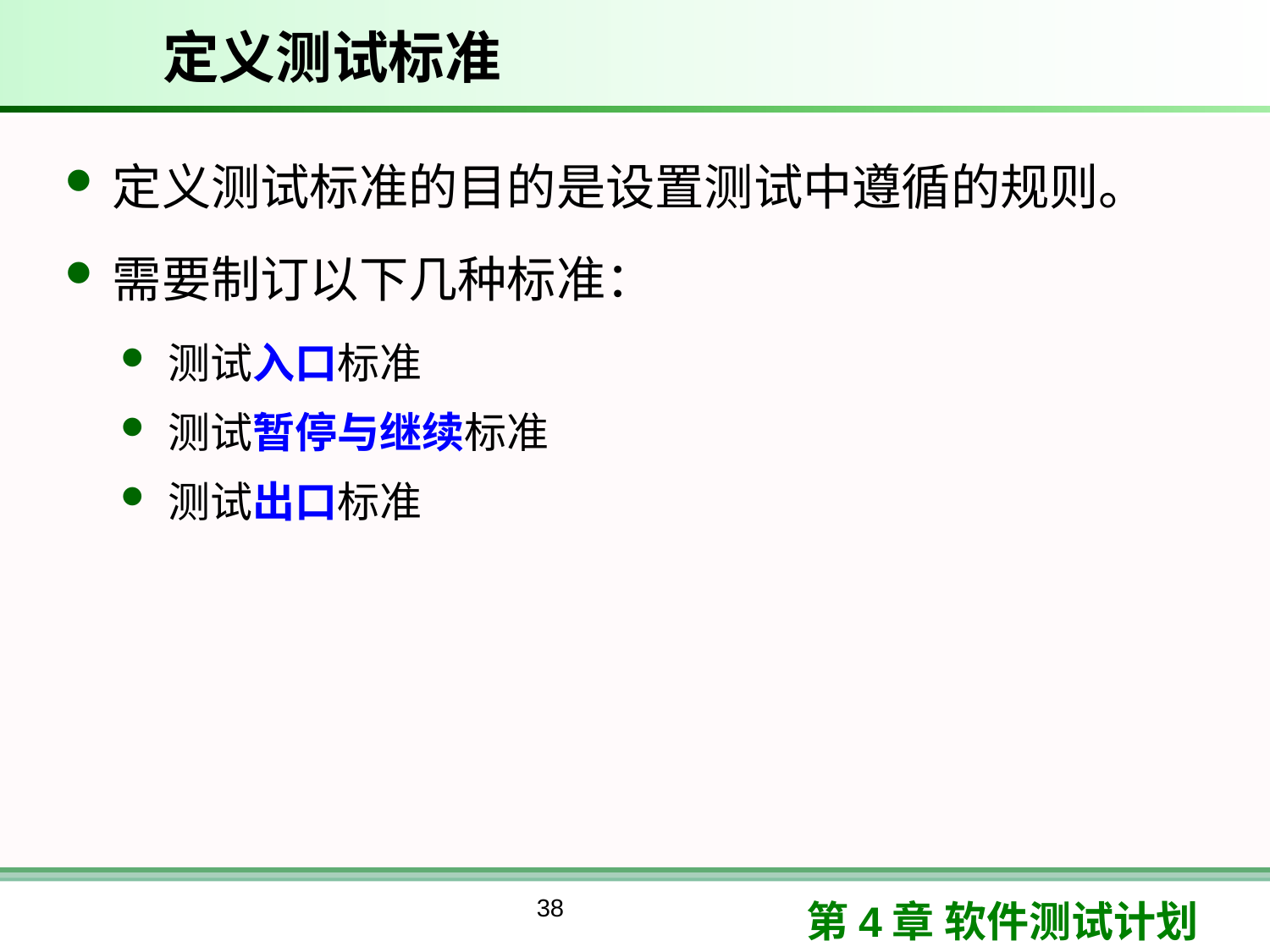

# 定义测试标准
定义测试标准的目的是设置测试中遵循的规则。
需要制订以下几种标准：
测试入口标准
测试暂停与继续标准
测试出口标准

38